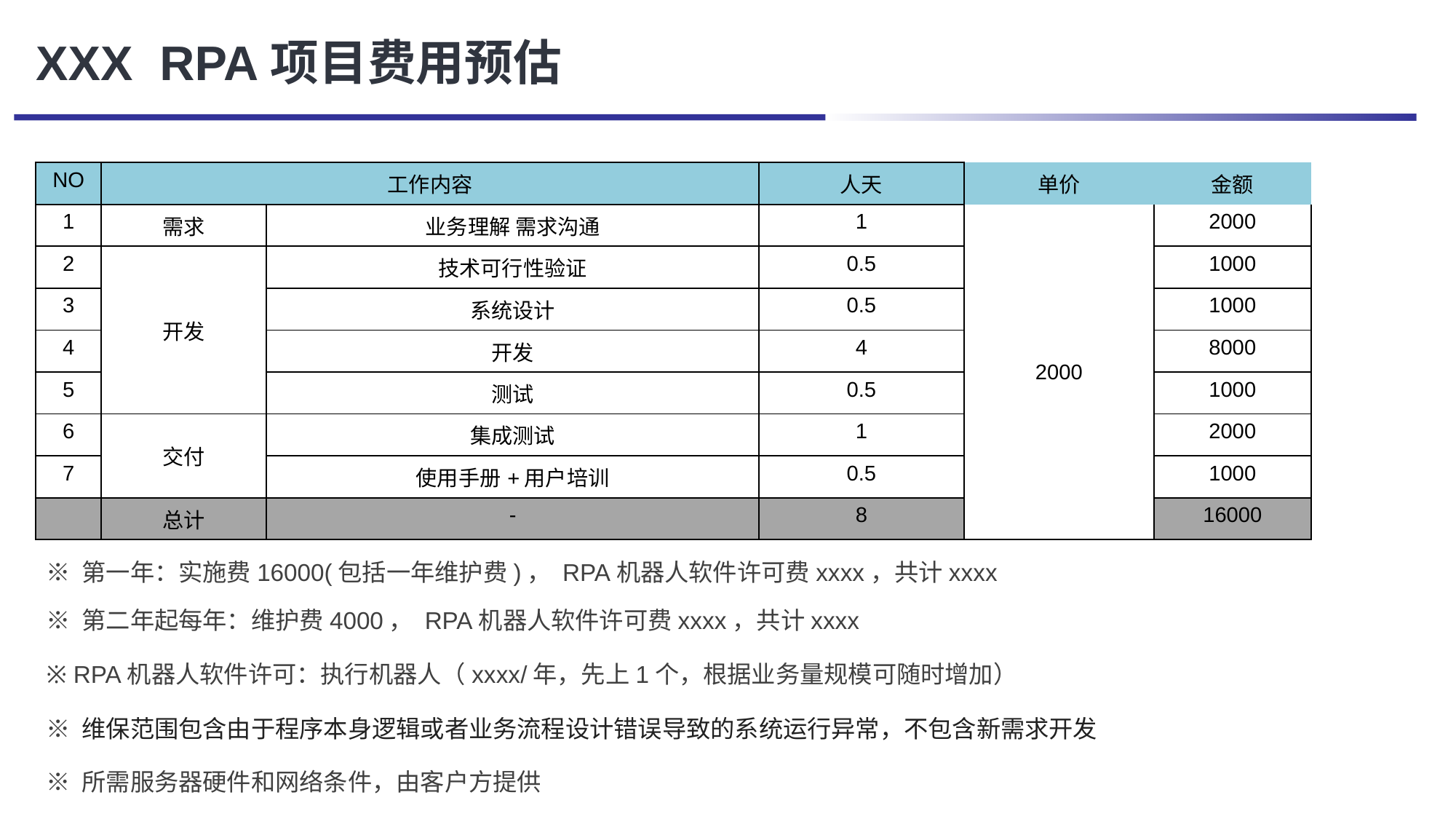

XXX  RPA项目费用预估
| NO | 工作内容 | 单价（RMB） | 人天 | 单价 | 金额 |
| --- | --- | --- | --- | --- | --- |
| 1 | 需求 | 业务理解 需求沟通 | 1 | 2000 | 2000 |
| 2 | 开发 | 技术可行性验证 | 0.5 |  | 1000 |
| 3 |  | 系统设计 | 0.5 |  | 1000 |
| 4 |  | 开发 | 4 |  | 8000 |
| 5 |  | 测试 | 0.5 |  | 1000 |
| 6 | 交付 | 集成测试 | 1 |  | 2000 |
| 7 |  | 使用手册+用户培训 | 0.5 |  | 1000 |
|  | 总计 | - | 8 |  | 16000 |
※ 第一年：实施费16000(包括一年维护费)， RPA机器人软件许可费xxxx，共计xxxx
※ 第二年起每年：维护费4000， RPA机器人软件许可费xxxx，共计xxxx
※ RPA机器人软件许可：执行机器人（xxxx/年，先上1个，根据业务量规模可随时增加）
※ 维保范围包含由于程序本身逻辑或者业务流程设计错误导致的系统运行异常，不包含新需求开发
※ 所需服务器硬件和网络条件，由客户方提供